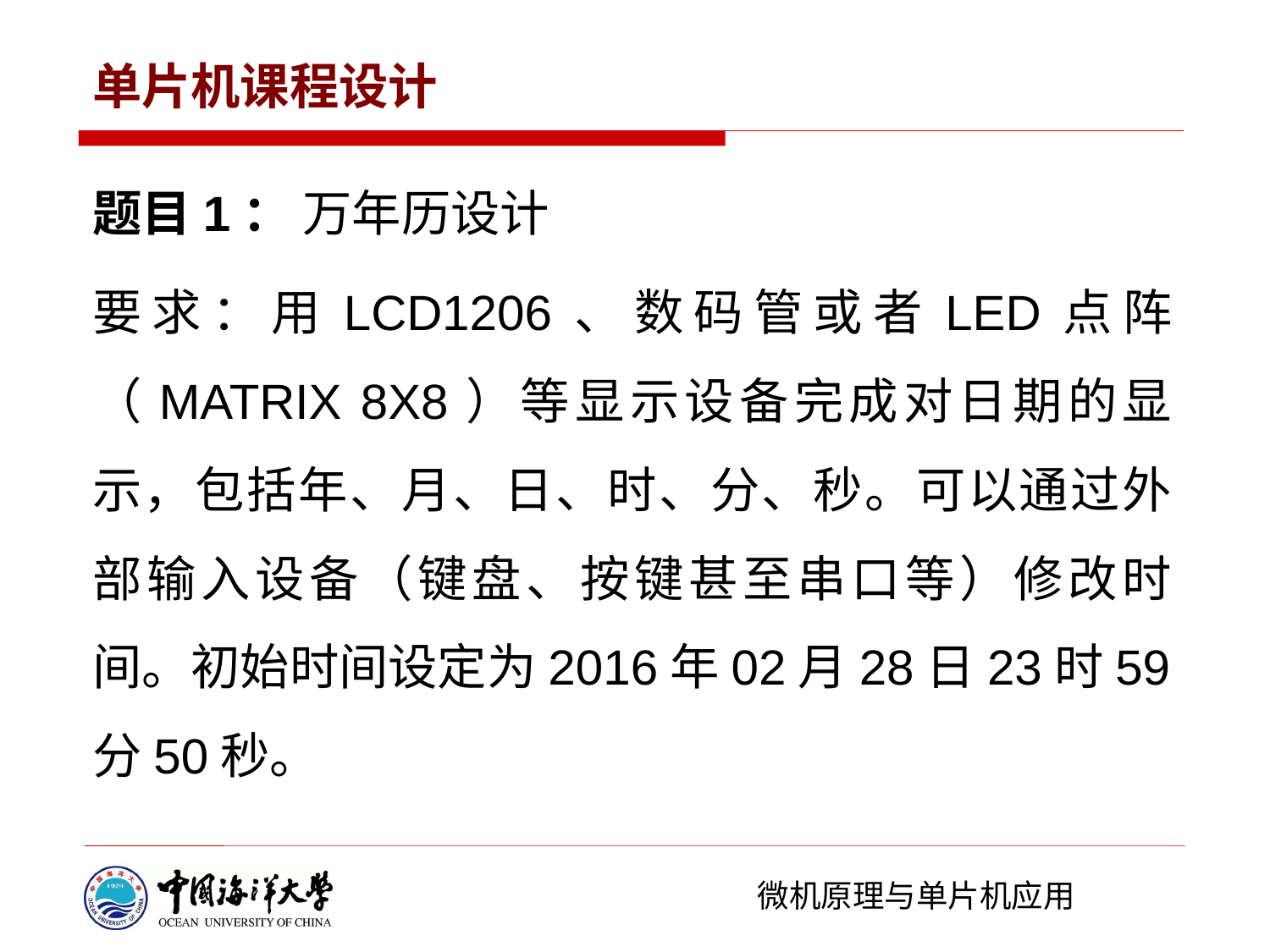

# 单片机课程设计
题目1： 万年历设计
要求：用LCD1206、数码管或者LED点阵（MATRIX 8X8）等显示设备完成对日期的显示，包括年、月、日、时、分、秒。可以通过外部输入设备（键盘、按键甚至串口等）修改时间。初始时间设定为2016年02月28日23时59分50秒。